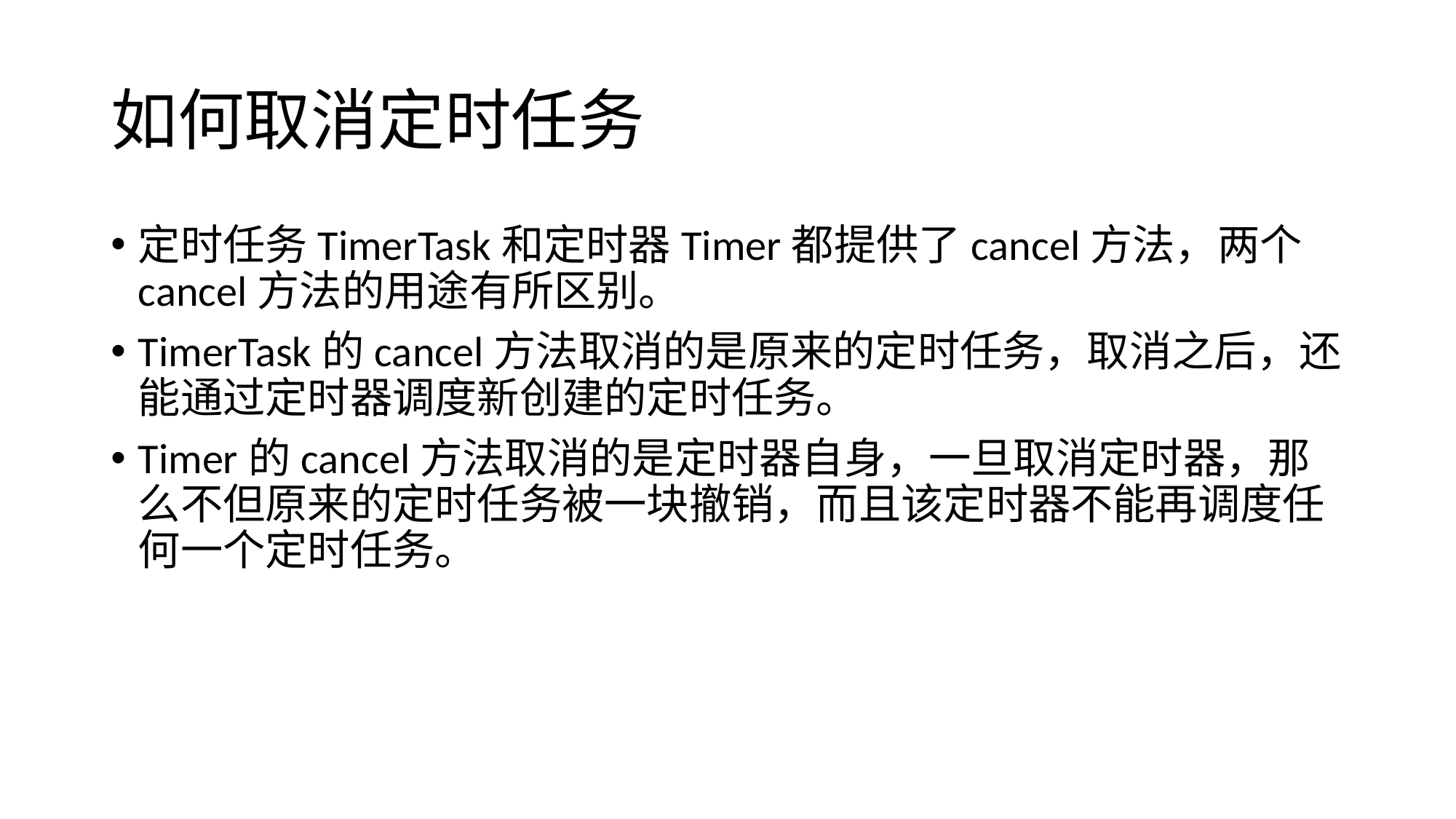

# 如何取消定时任务
定时任务TimerTask和定时器Timer都提供了cancel方法，两个cancel方法的用途有所区别。
TimerTask的cancel方法取消的是原来的定时任务，取消之后，还能通过定时器调度新创建的定时任务。
Timer的cancel方法取消的是定时器自身，一旦取消定时器，那么不但原来的定时任务被一块撤销，而且该定时器不能再调度任何一个定时任务。